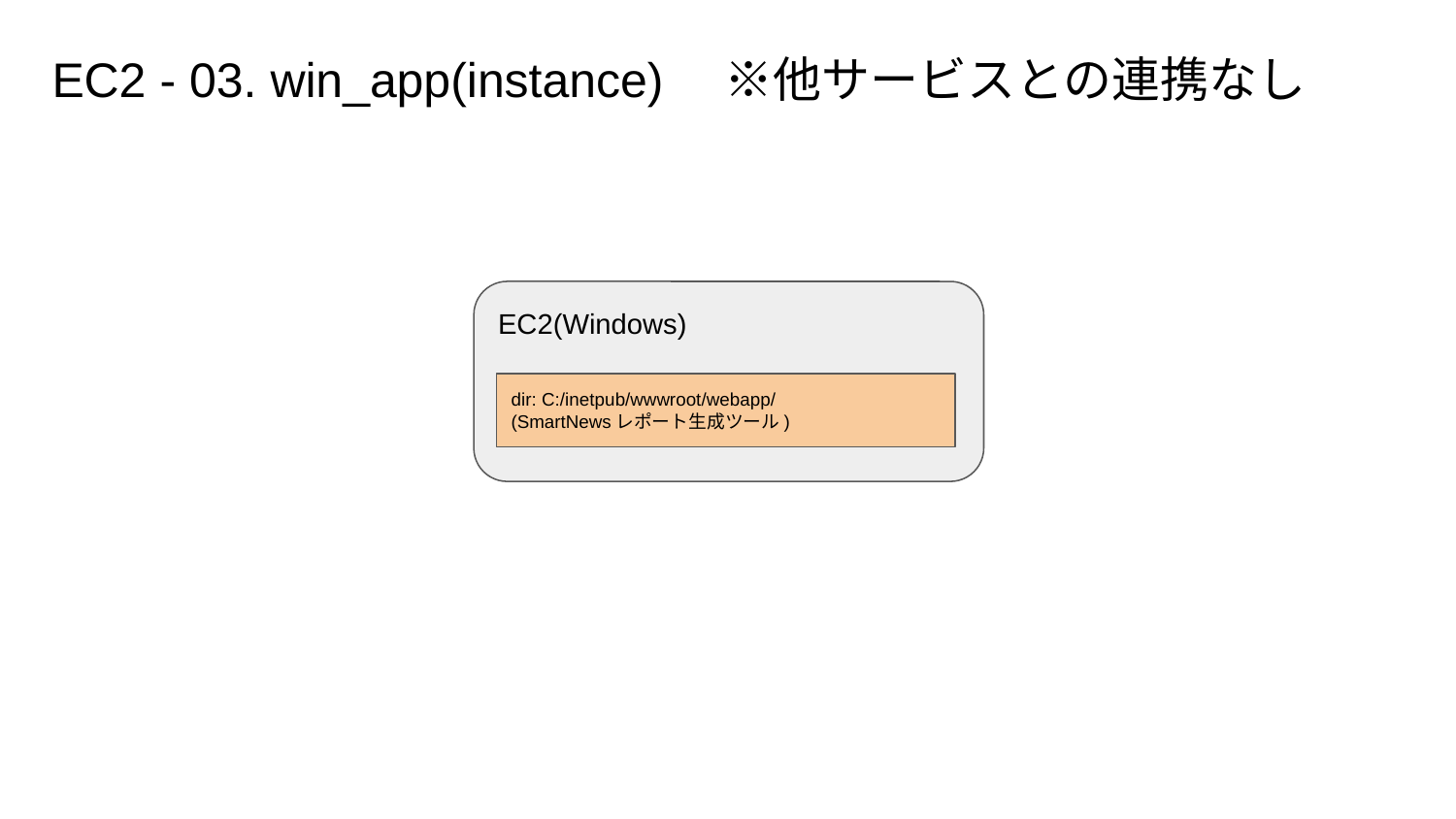

# EC2 - 03. win_app(instance)　※他サービスとの連携なし
EC2(Windows)

dir: C:/inetpub/wwwroot/webapp/
(SmartNewsレポート生成ツール)